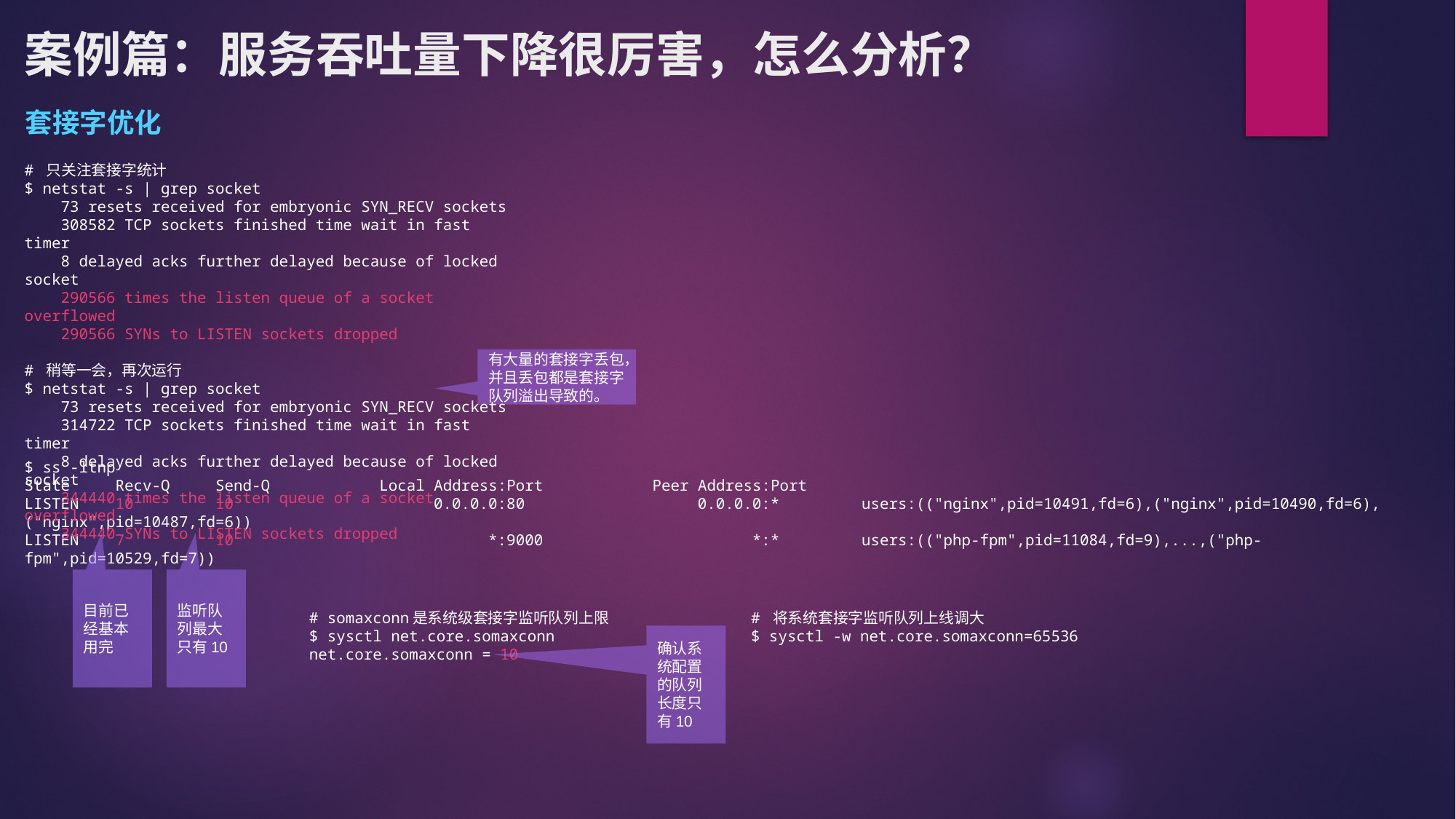

# 案例篇：服务吞吐量下降很厉害，怎么分析？
套接字优化
# 只关注套接字统计
$ netstat -s | grep socket
    73 resets received for embryonic SYN_RECV sockets
    308582 TCP sockets finished time wait in fast timer
    8 delayed acks further delayed because of locked socket
    290566 times the listen queue of a socket overflowed
    290566 SYNs to LISTEN sockets dropped

# 稍等一会，再次运行
$ netstat -s | grep socket
    73 resets received for embryonic SYN_RECV sockets
    314722 TCP sockets finished time wait in fast timer
    8 delayed acks further delayed because of locked socket
    344440 times the listen queue of a socket overflowed
    344440 SYNs to LISTEN sockets dropped
有大量的套接字丢包，并且丢包都是套接字队列溢出导致的。
$ ss -ltnp
State     Recv-Q     Send-Q            Local Address:Port            Peer Address:Port
LISTEN    10         10                      0.0.0.0:80                   0.0.0.0:*         users:(("nginx",pid=10491,fd=6),("nginx",pid=10490,fd=6),("nginx",pid=10487,fd=6))
LISTEN    7          10                            *:9000                       *:*         users:(("php-fpm",pid=11084,fd=9),...,("php-fpm",pid=10529,fd=7))
目前已经基本用完
监听队列最大只有10
# somaxconn是系统级套接字监听队列上限
$ sysctl net.core.somaxconn
net.core.somaxconn = 10
# 将系统套接字监听队列上线调大
$ sysctl -w net.core.somaxconn=65536
确认系统配置的队列长度只有10